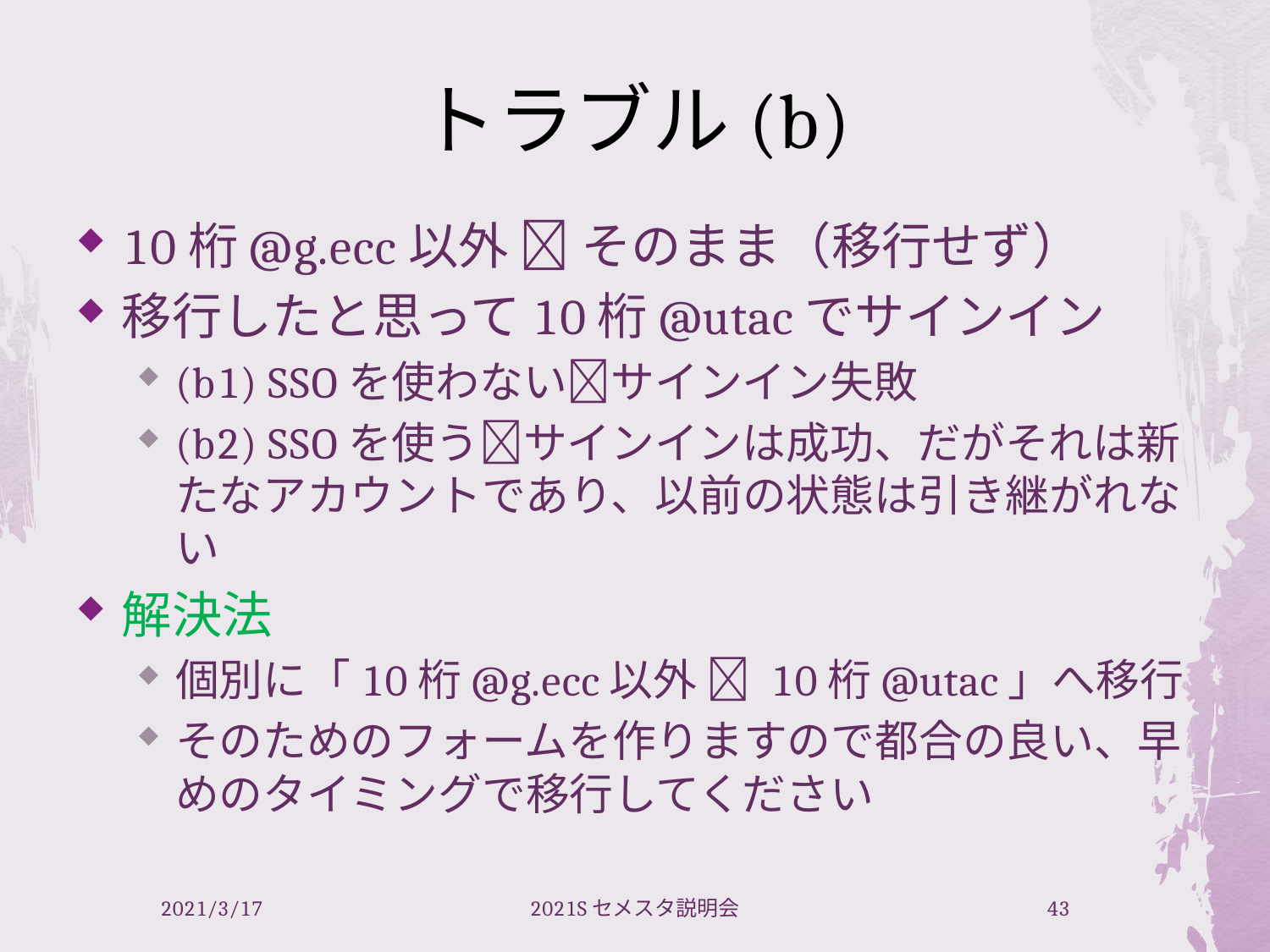

# トラブル(b)
10桁@g.ecc以外 → そのまま（移行せず）
移行したと思って10桁@utacでサインイン
(b1) SSOを使わない→サインイン失敗
(b2) SSOを使う→サインインは成功、だがそれは新たなアカウントであり、以前の状態は引き継がれない
解決法
個別に「10桁@g.ecc以外 → 10桁@utac」へ移行
そのためのフォームを作りますので都合の良い、早めのタイミングで移行してください
2021/3/17
2021Sセメスタ説明会
43